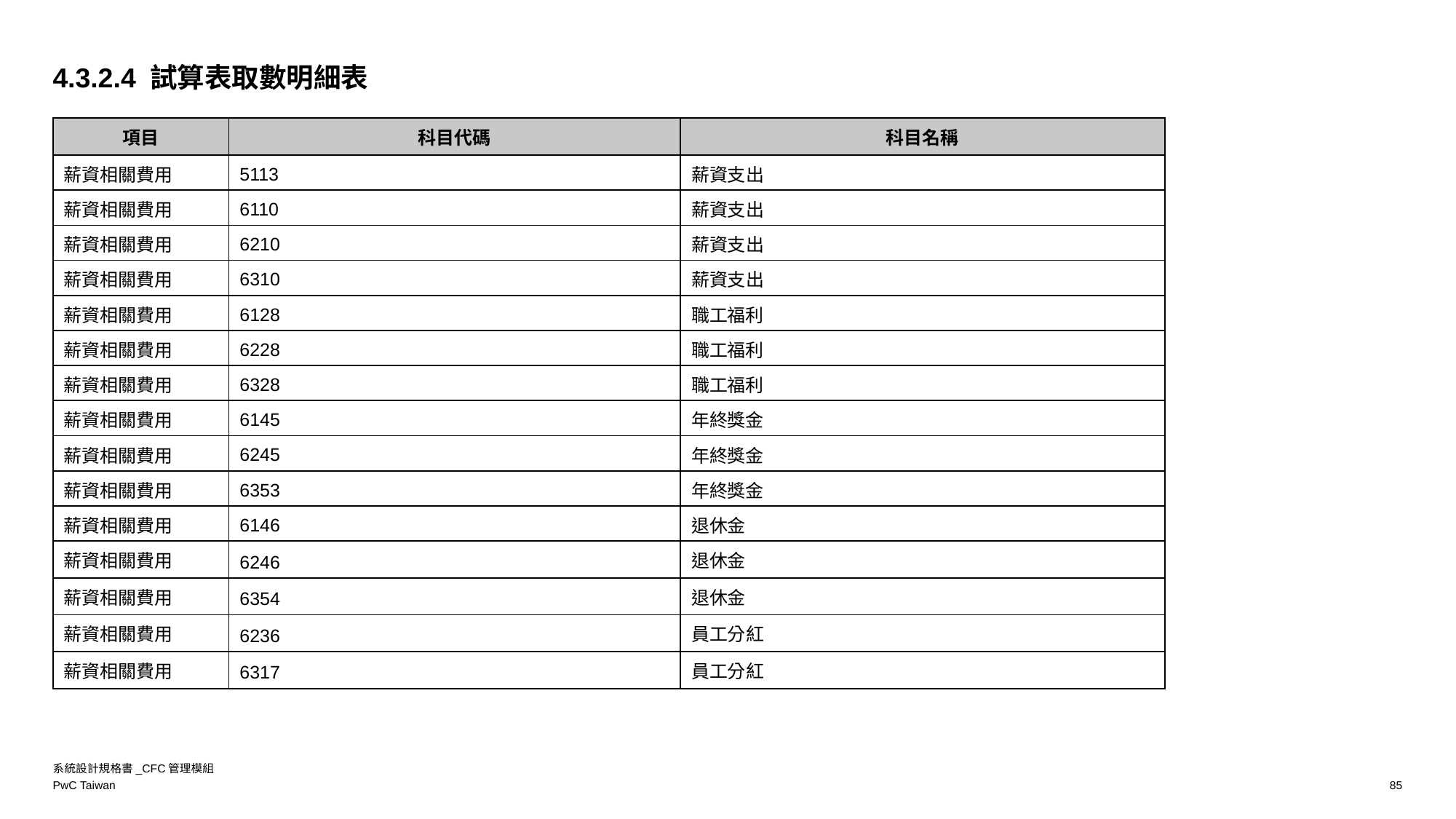

4.3.2.4 試算表取數明細表
| 項目 | 科目代碼 | 科目名稱 |
| --- | --- | --- |
| 薪資相關費用 | 5113 | 薪資支出 |
| 薪資相關費用 | 6110 | 薪資支出 |
| 薪資相關費用 | 6210 | 薪資支出 |
| 薪資相關費用 | 6310 | 薪資支出 |
| 薪資相關費用 | 6128 | 職工福利 |
| 薪資相關費用 | 6228 | 職工福利 |
| 薪資相關費用 | 6328 | 職工福利 |
| 薪資相關費用 | 6145 | 年終獎金 |
| 薪資相關費用 | 6245 | 年終獎金 |
| 薪資相關費用 | 6353 | 年終獎金 |
| 薪資相關費用 | 6146 | 退休金 |
| 薪資相關費用 | 6246 | 退休金 |
| 薪資相關費用 | 6354 | 退休金 |
| 薪資相關費用 | 6236 | 員工分紅 |
| 薪資相關費用 | 6317 | 員工分紅 |
系統設計規格書_CFC管理模組
85